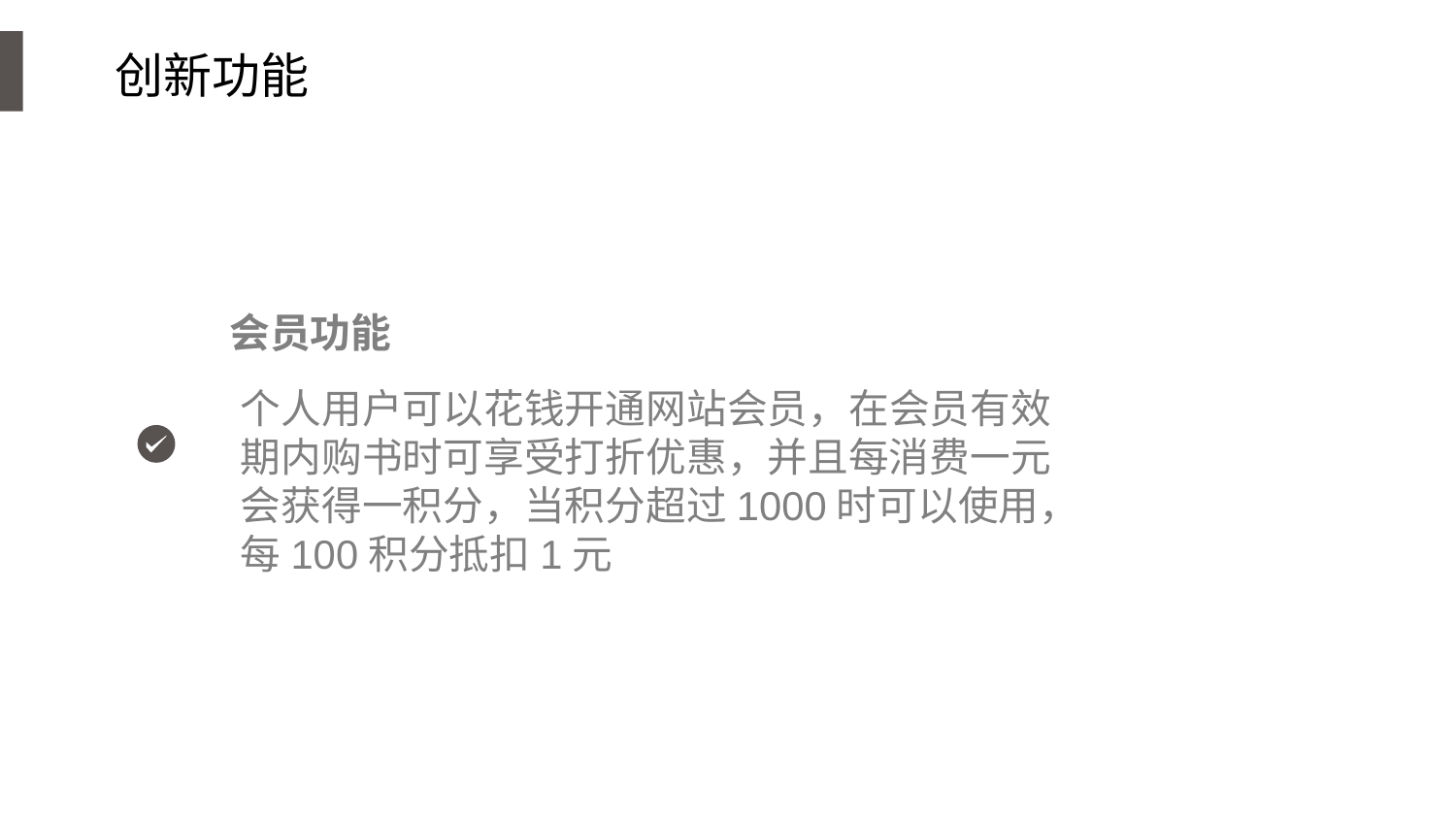

创新功能
会员功能
个人用户可以花钱开通网站会员，在会员有效期内购书时可享受打折优惠，并且每消费一元会获得一积分，当积分超过1000时可以使用，每100积分抵扣1元